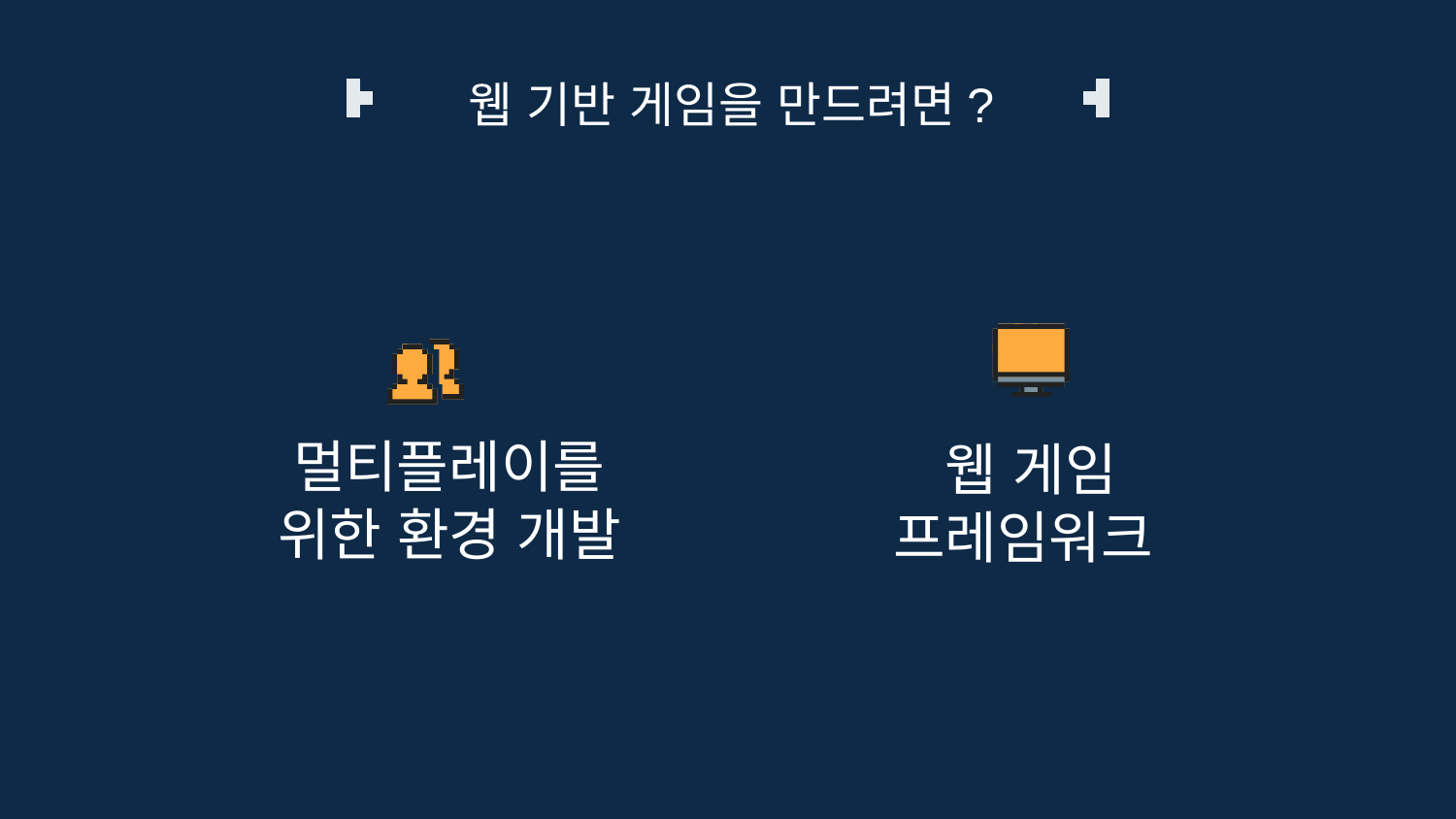

웹 기반 게임을 만드려면?

멀티플레이를 위한 환경 개발
웹 게임
프레임워크